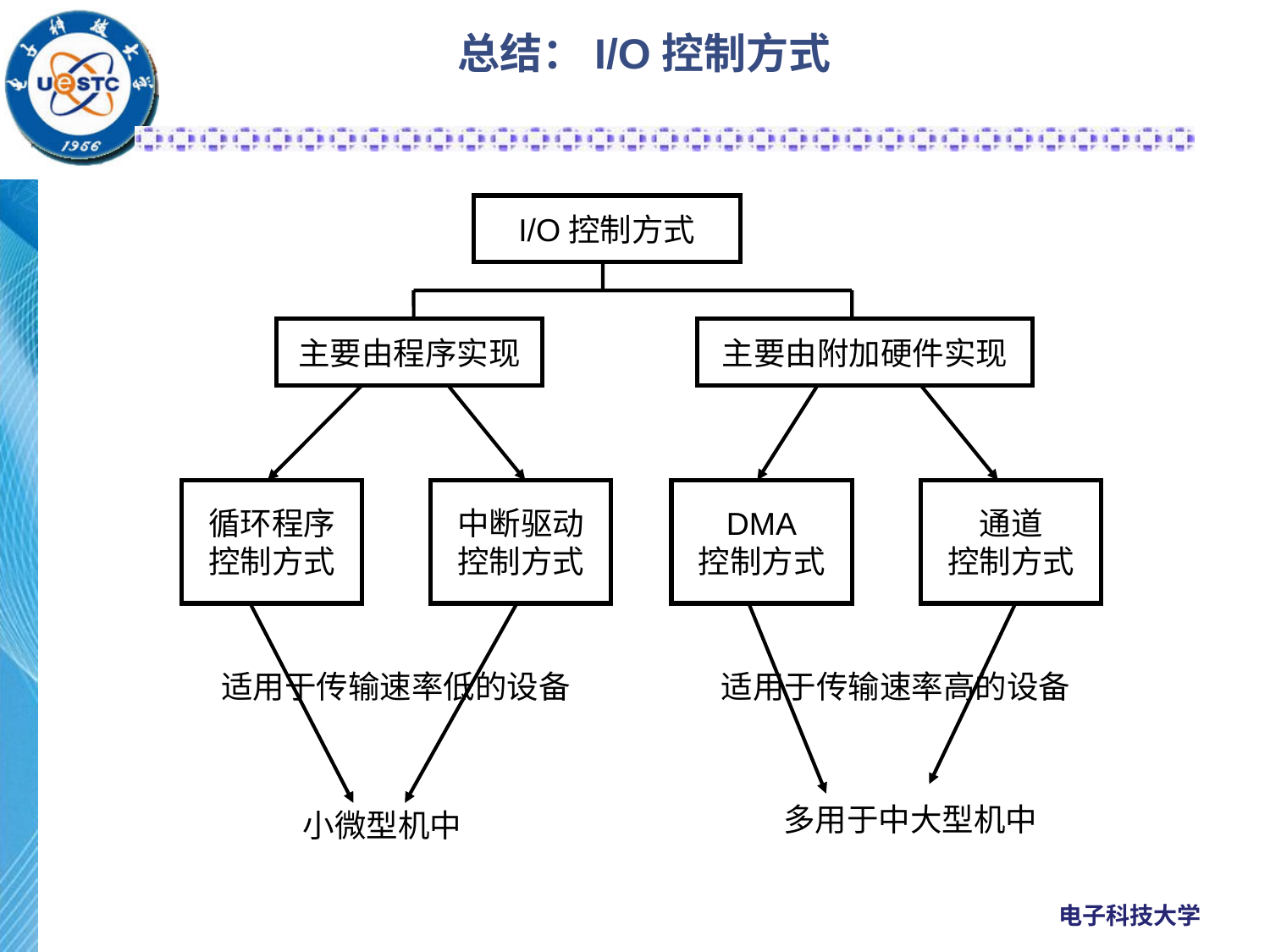

# 总结：I/O控制方式
I/O控制方式

主要由程序实现
主要由附加硬件实现

循环程序
控制方式
中断驱动
控制方式
DMA
控制方式
通道
控制方式

适用于传输速率低的设备
适用于传输速率高的设备
多用于中大型机中
小微型机中